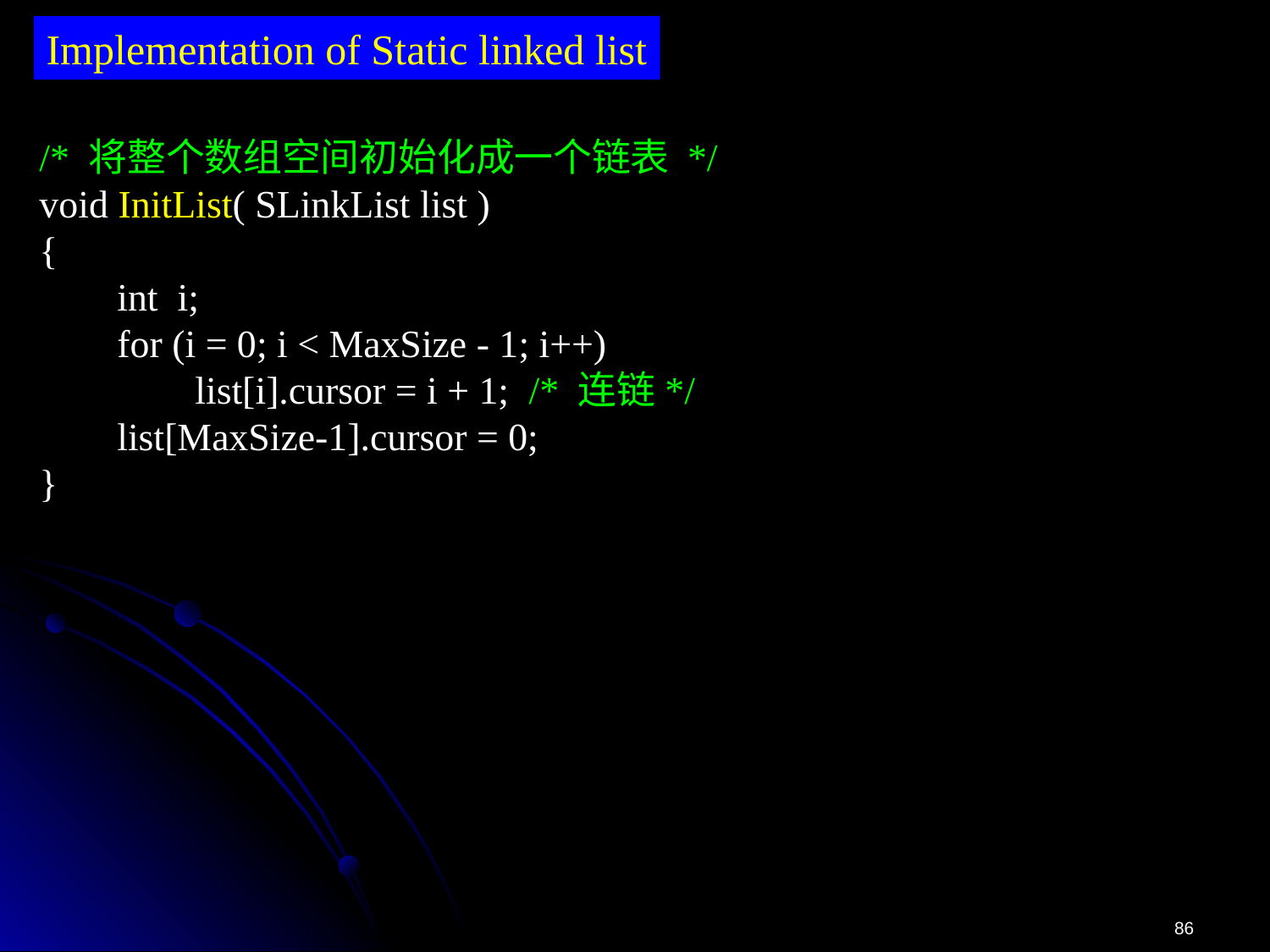

Implementation of Static linked list
/* 将整个数组空间初始化成一个链表 */
void InitList( SLinkList list )
{
        int  i;
        for (i = 0; i < MaxSize - 1; i++)
                list[i].cursor = i + 1;  /* 连链*/
        list[MaxSize-1].cursor = 0;
}

86